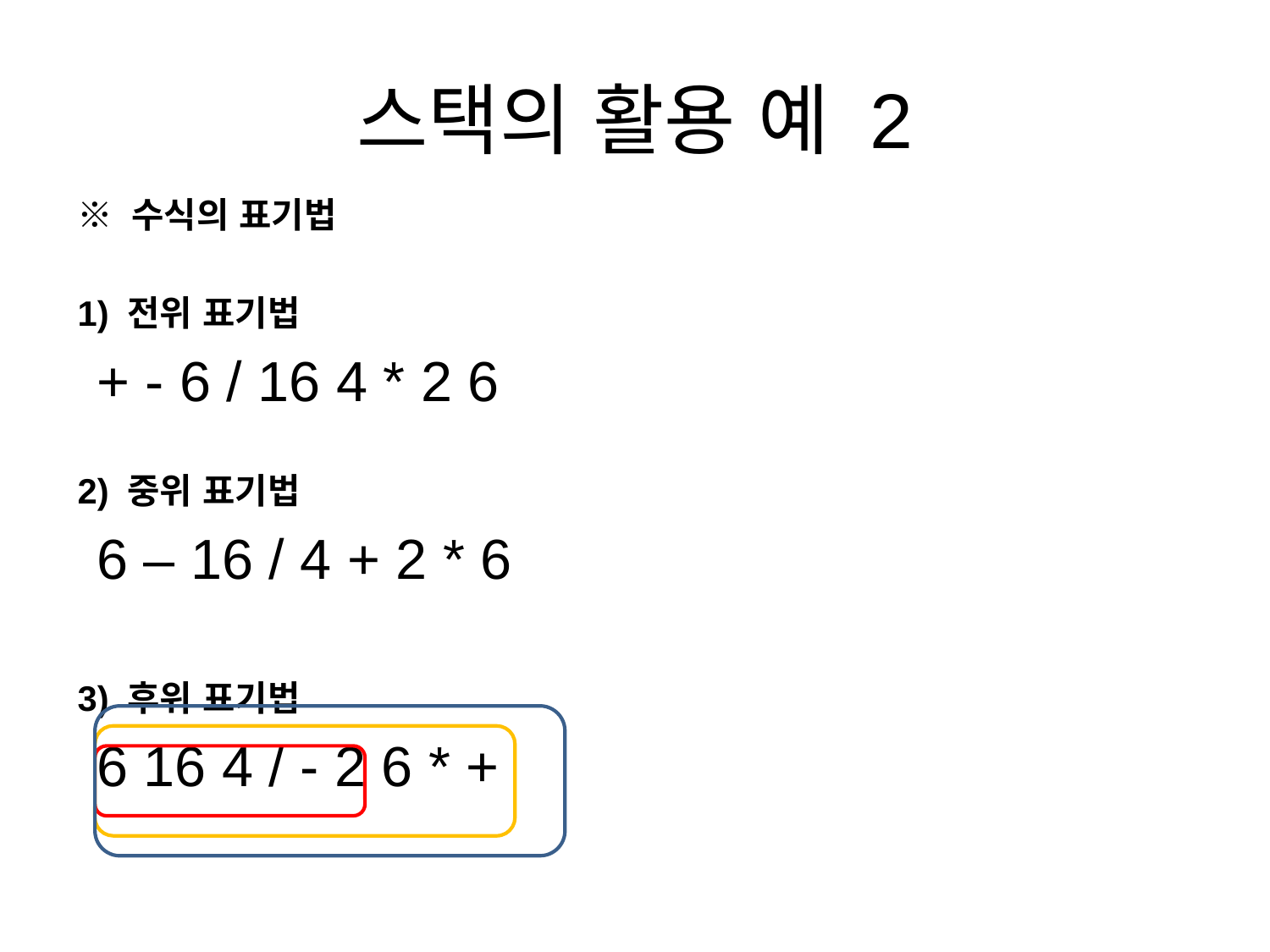

# 스택의 활용 예 2
※ 수식의 표기법

1) 전위 표기법
  + - 6 / 16 4 * 2 6

2) 중위 표기법
  6 – 16 / 4 + 2 * 6

3) 후위 표기법
  6 16 4 / - 2 6 * +